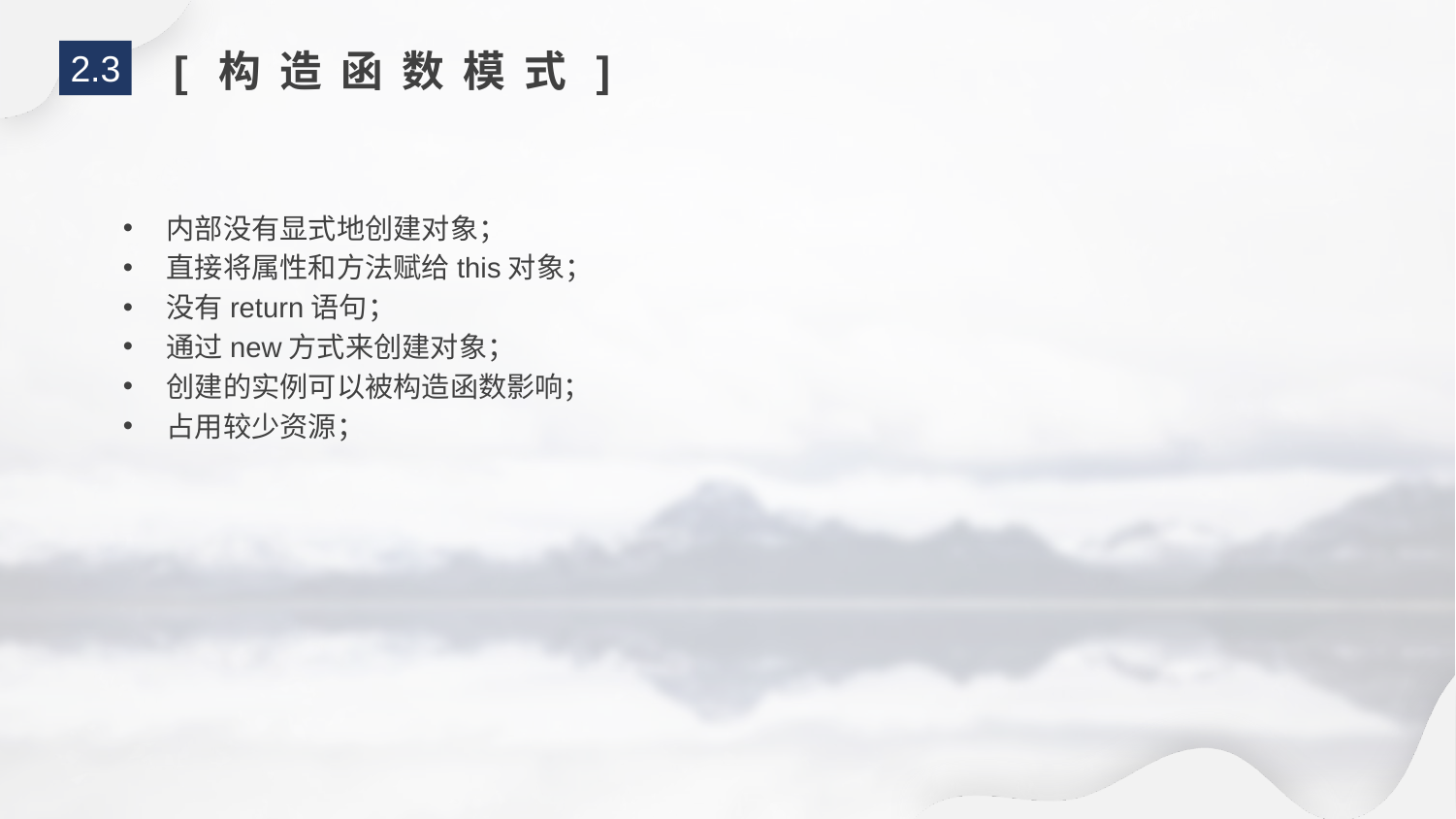

[ 构 造 函 数 模 式 ]
2.3
内部没有显式地创建对象；
直接将属性和方法赋给this对象；
没有return语句；
通过new方式来创建对象；
创建的实例可以被构造函数影响；
占用较少资源；